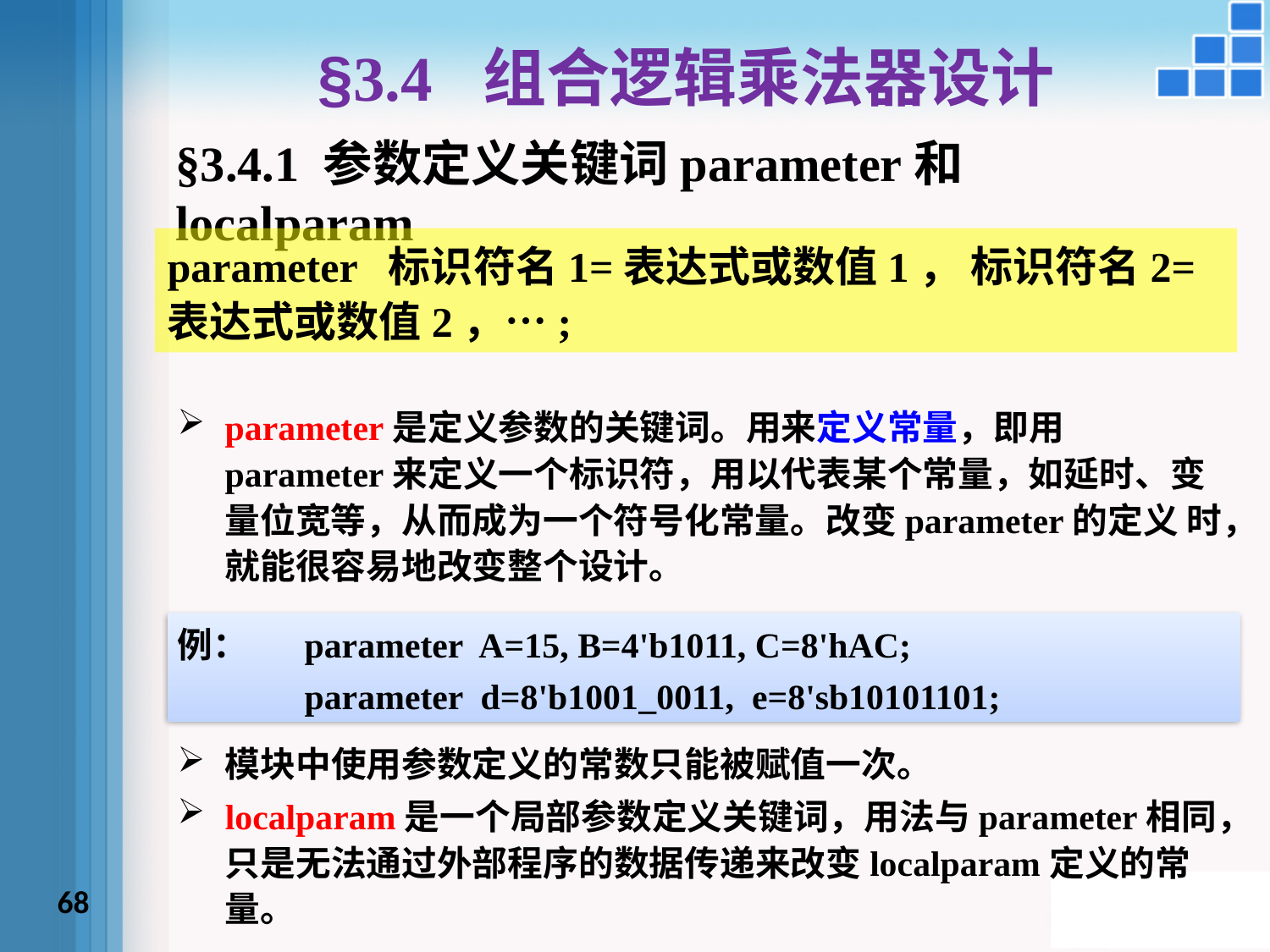

# §3.4  组合逻辑乘法器设计
§3.4.1 参数定义关键词parameter和localparam
parameter  标识符名1=表达式或数值1， 标识符名2=表达式或数值2，…;
parameter是定义参数的关键词。用来定义常量，即用parameter来定义一个标识符，用以代表某个常量，如延时、变量位宽等，从而成为一个符号化常量。改变parameter的定义 时，就能很容易地改变整个设计。
例：	parameter  A=15, B=4'b1011, C=8'hAC;
	parameter  d=8'b1001_0011,  e=8'sb10101101;
模块中使用参数定义的常数只能被赋值一次。
localparam是一个局部参数定义关键词，用法与parameter相同，只是无法通过外部程序的数据传递来改变localparam定义的常量。

68